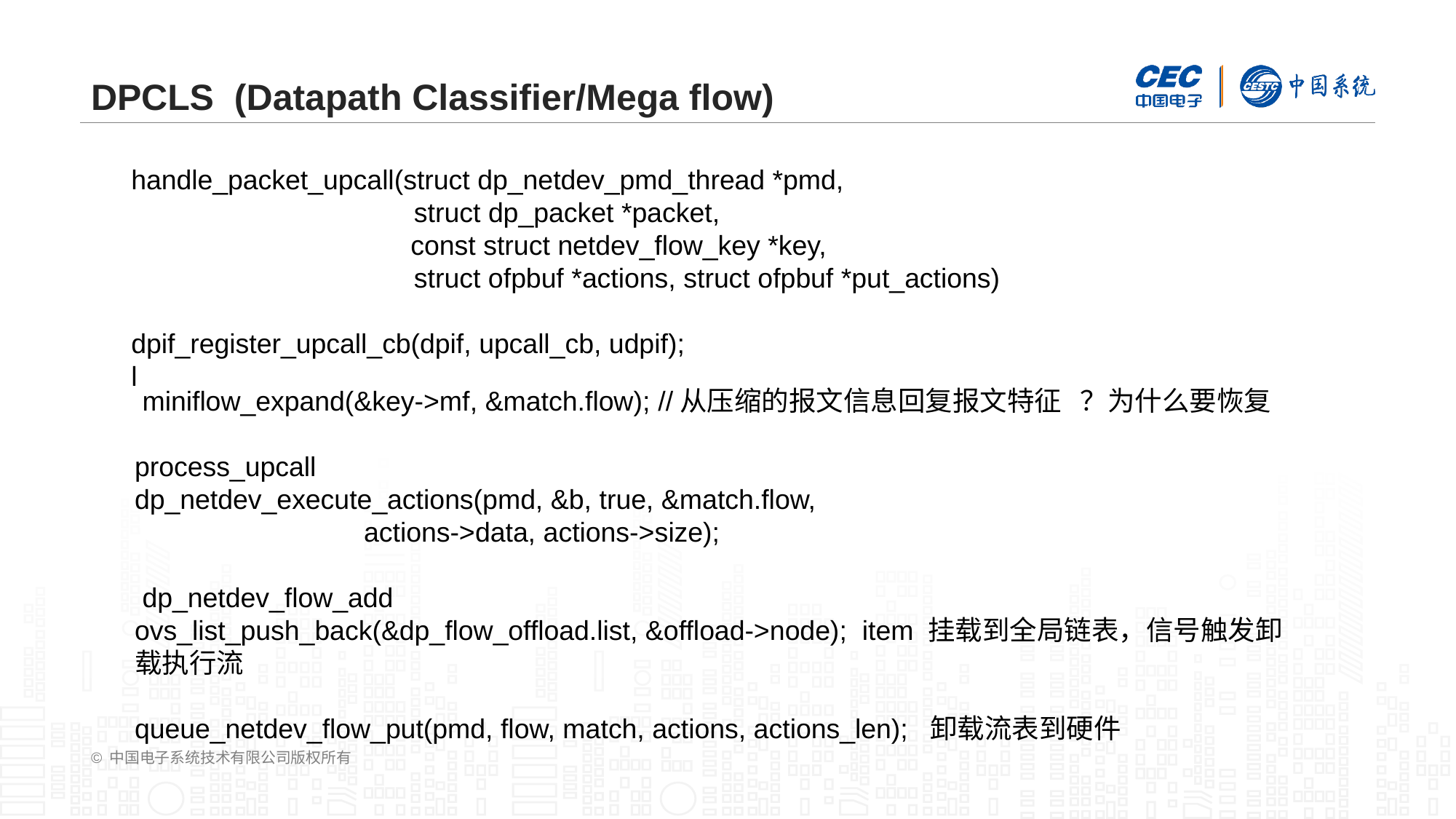

# DPCLS  (Datapath Classifier/Mega flow)
handle_packet_upcall(struct dp_netdev_pmd_thread *pmd,
                                     struct dp_packet *packet,
                     	        const struct netdev_flow_key *key,
                                     struct ofpbuf *actions, struct ofpbuf *put_actions)

dpif_register_upcall_cb(dpif, upcall_cb, udpif);
l
 miniflow_expand(&key->mf, &match.flow); //从压缩的报文信息回复报文特征   ？为什么要恢复

process_upcall
dp_netdev_execute_actions(pmd, &b, true, &match.flow,
                              actions->data, actions->size);

 dp_netdev_flow_add
ovs_list_push_back(&dp_flow_offload.list, &offload->node);  item 挂载到全局链表，信号触发卸载执行流

queue_netdev_flow_put(pmd, flow, match, actions, actions_len);  卸载流表到硬件

© 中国电子系统技术有限公司版权所有
17